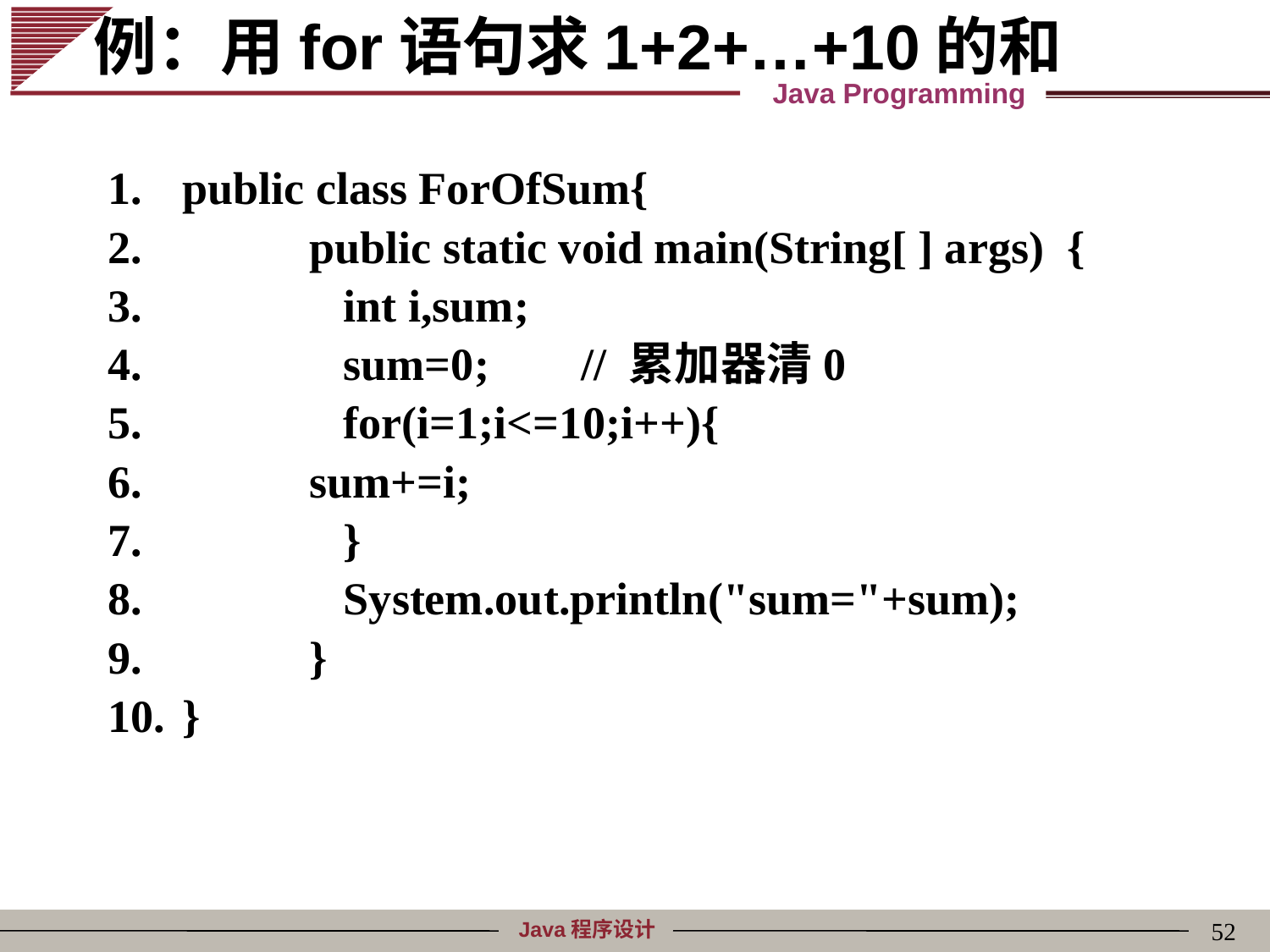

# 例：用for语句求1+2+…+10的和
public class ForOfSum{
  	public static void main(String[ ] args)  {
    	   int i,sum;
    	   sum=0;        // 累加器清0
    	   for(i=1;i<=10;i++){
      	sum+=i;
    	   }
    	   System.out.println("sum="+sum);
  	}
}